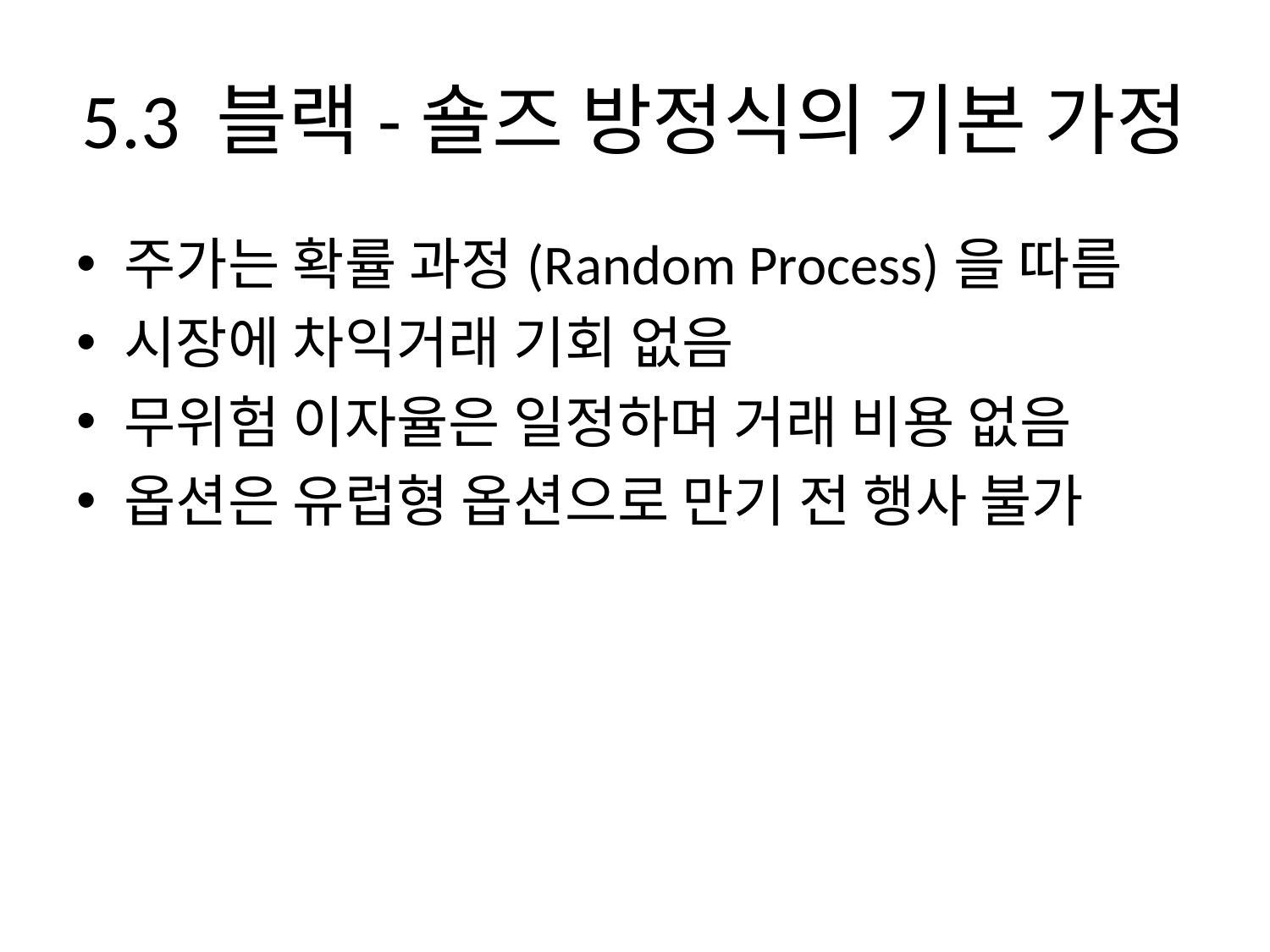

# 5.3 블랙-숄즈 방정식의 기본 가정
주가는 확률 과정(Random Process)을 따름
시장에 차익거래 기회 없음
무위험 이자율은 일정하며 거래 비용 없음
옵션은 유럽형 옵션으로 만기 전 행사 불가